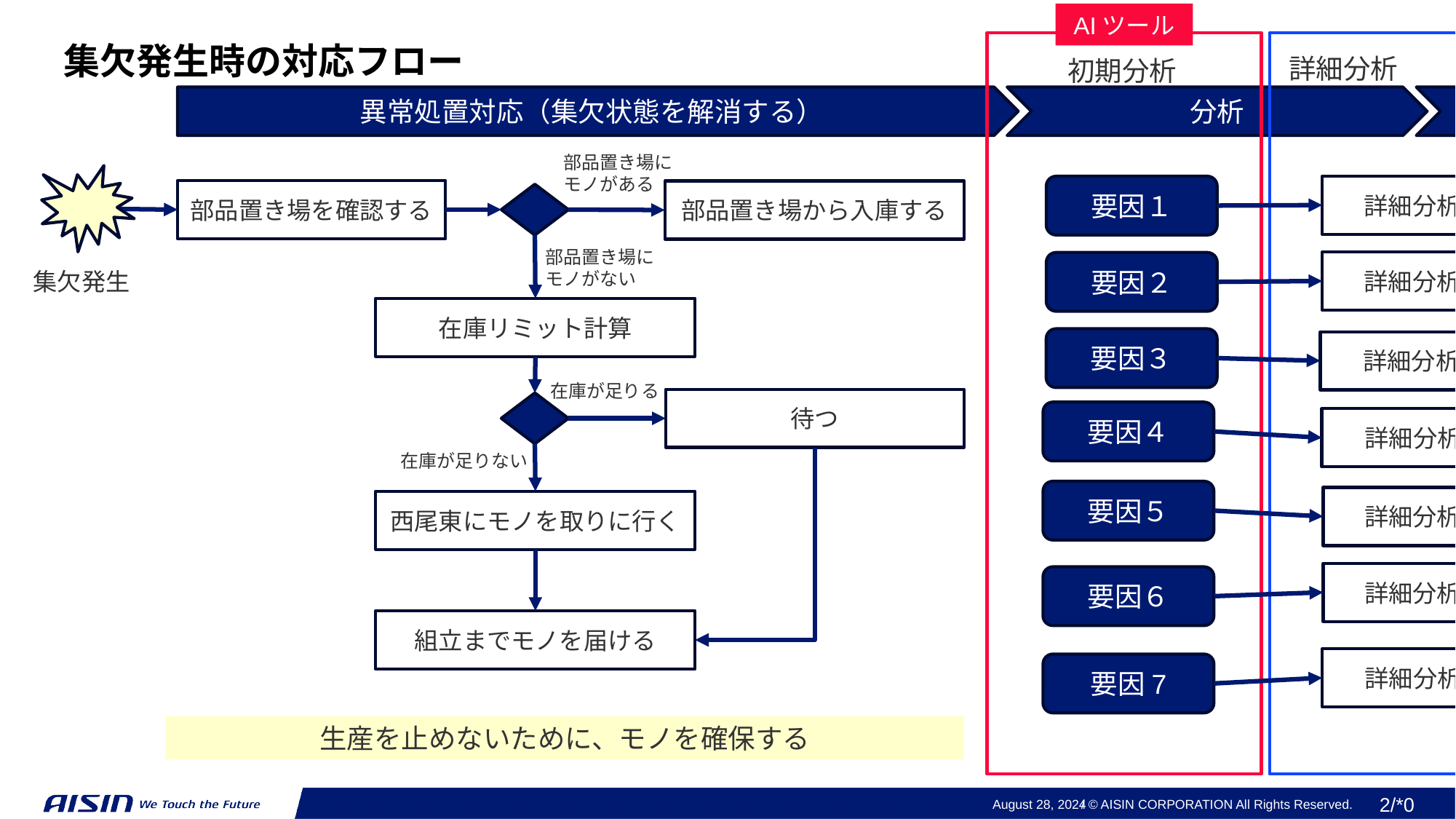

AIツール
人間
集欠発生時の対応フロー

詳細分析
初期分析
異常処置対応（集欠状態を解消する）
分析
アクション（問題解決）
部品置き場に
モノがある

詳細分析＆アクション
要因１
部品置き場を確認する
部品置き場から入庫する

部品置き場に
モノがない
詳細分析＆アクション
要因２
集欠発生
在庫リミット計算
要因３
詳細分析＆アクション
在庫が足りる
待つ

要因４
詳細分析＆アクション
在庫が足りない
要因５
詳細分析＆アクション
西尾東にモノを取りに行く
詳細分析＆アクション
要因６
組立までモノを届ける
詳細分析＆アクション
要因7
生産を止めないために、モノを確保する
August 28, 2024